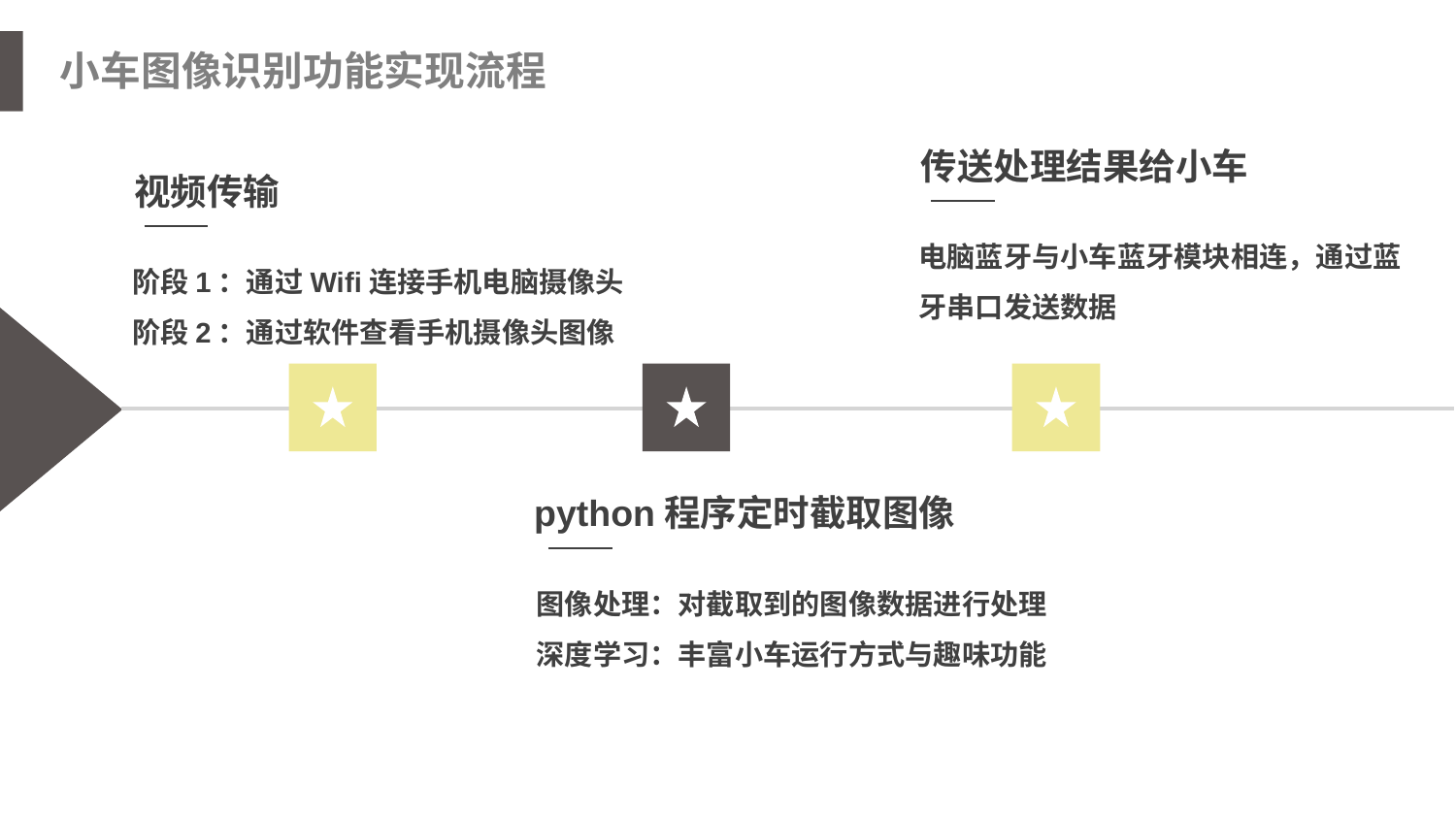

小车图像识别功能实现流程
传送处理结果给小车

电脑蓝牙与小车蓝牙模块相连，通过蓝牙串口发送数据
视频传输

阶段1：通过Wifi连接手机电脑摄像头
阶段2：通过软件查看手机摄像头图像

python程序定时截取图像

图像处理：对截取到的图像数据进行处理
深度学习：丰富小车运行方式与趣味功能